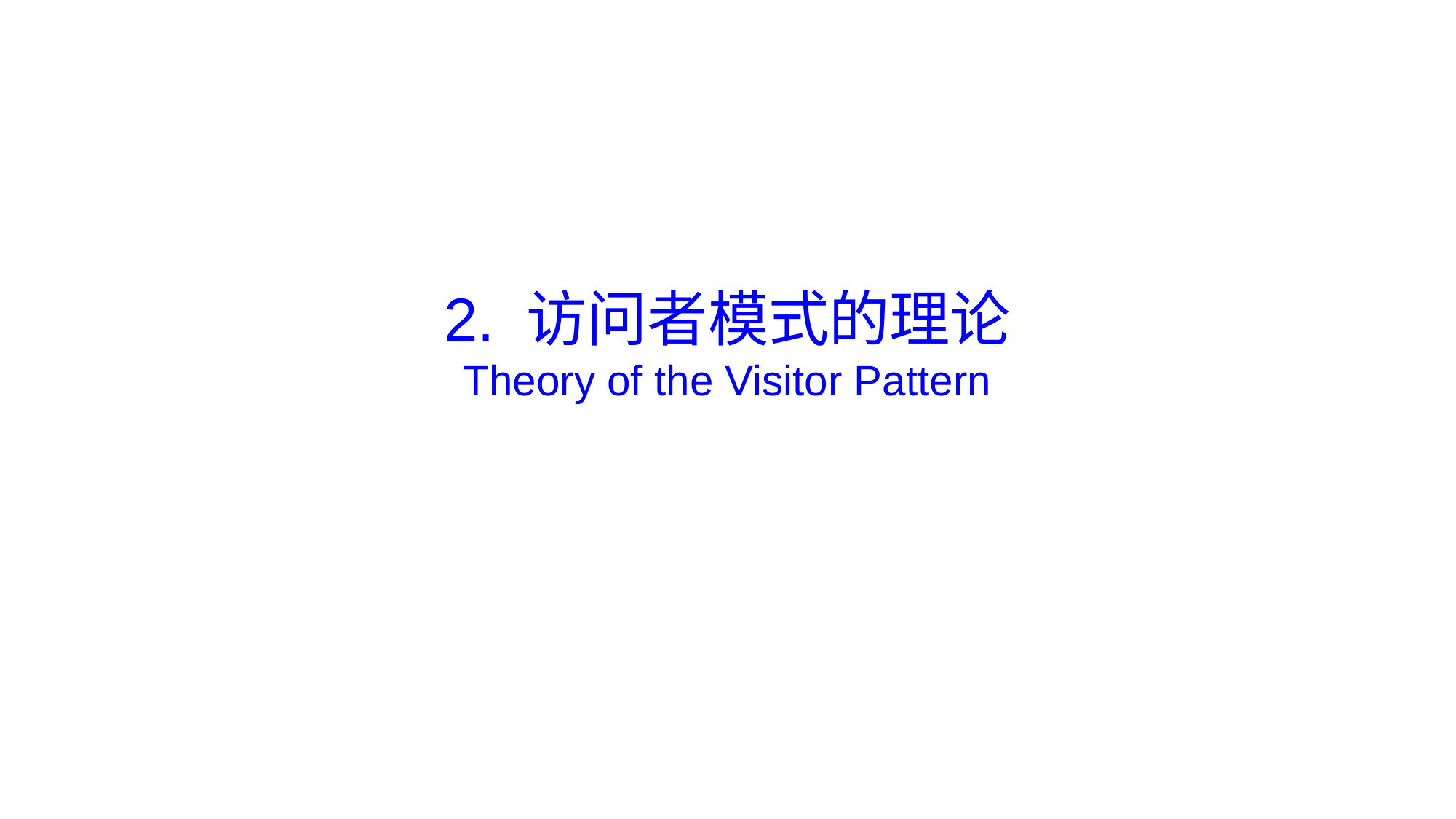

# 2. 访问者模式的理论 Theory of the Visitor Pattern

48